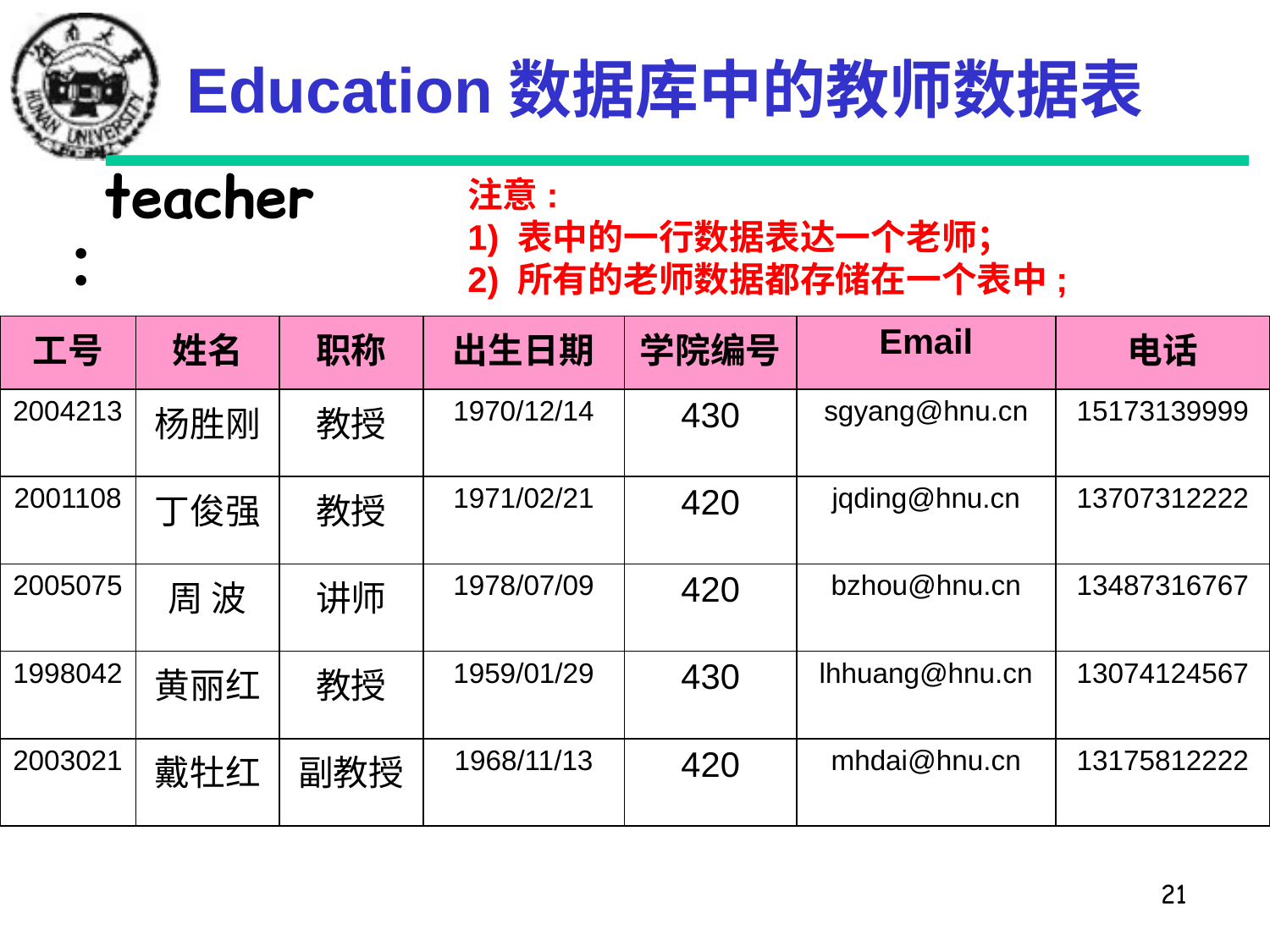

# Education数据库中的教师数据表
注意:
1) 表中的一行数据表达一个老师；
2) 所有的老师数据都存储在一个表中;
teacher：
| 工号 | 姓名 | 职称 | 出生日期 | 学院编号 | Email | 电话 |
| --- | --- | --- | --- | --- | --- | --- |
| 2004213 | 杨胜刚 | 教授 | 1970/12/14 | 430 | sgyang@hnu.cn | 15173139999 |
| 2001108 | 丁俊强 | 教授 | 1971/02/21 | 420 | jqding@hnu.cn | 13707312222 |
| 2005075 | 周 波 | 讲师 | 1978/07/09 | 420 | bzhou@hnu.cn | 13487316767 |
| 1998042 | 黄丽红 | 教授 | 1959/01/29 | 430 | lhhuang@hnu.cn | 13074124567 |
| 2003021 | 戴牡红 | 副教授 | 1968/11/13 | 420 | mhdai@hnu.cn | 13175812222 |

21